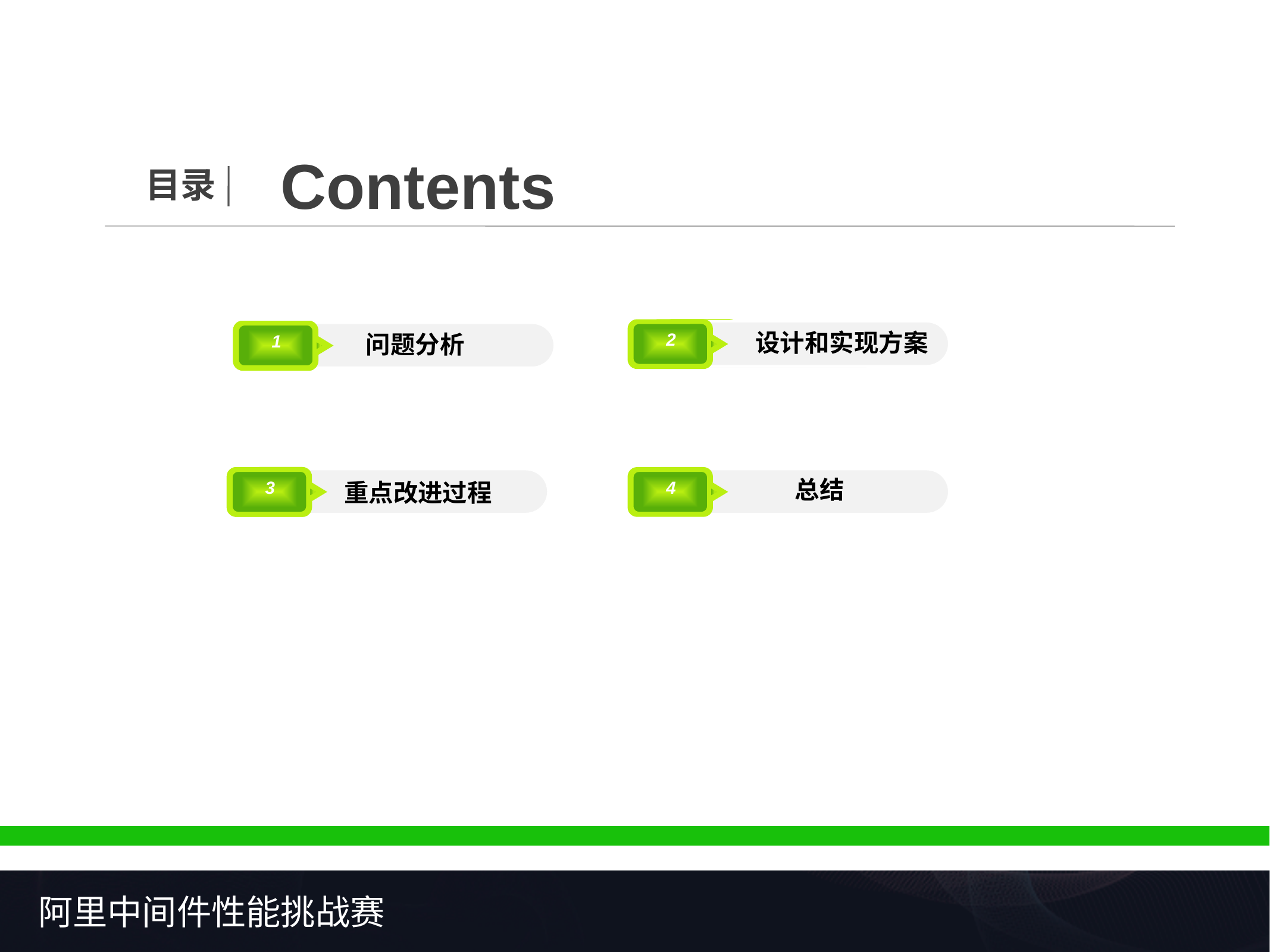

Contents
目录

01

2

设计和实现方案

01

01

01

1

问题分析

01

3

4

总结
重点改进过程